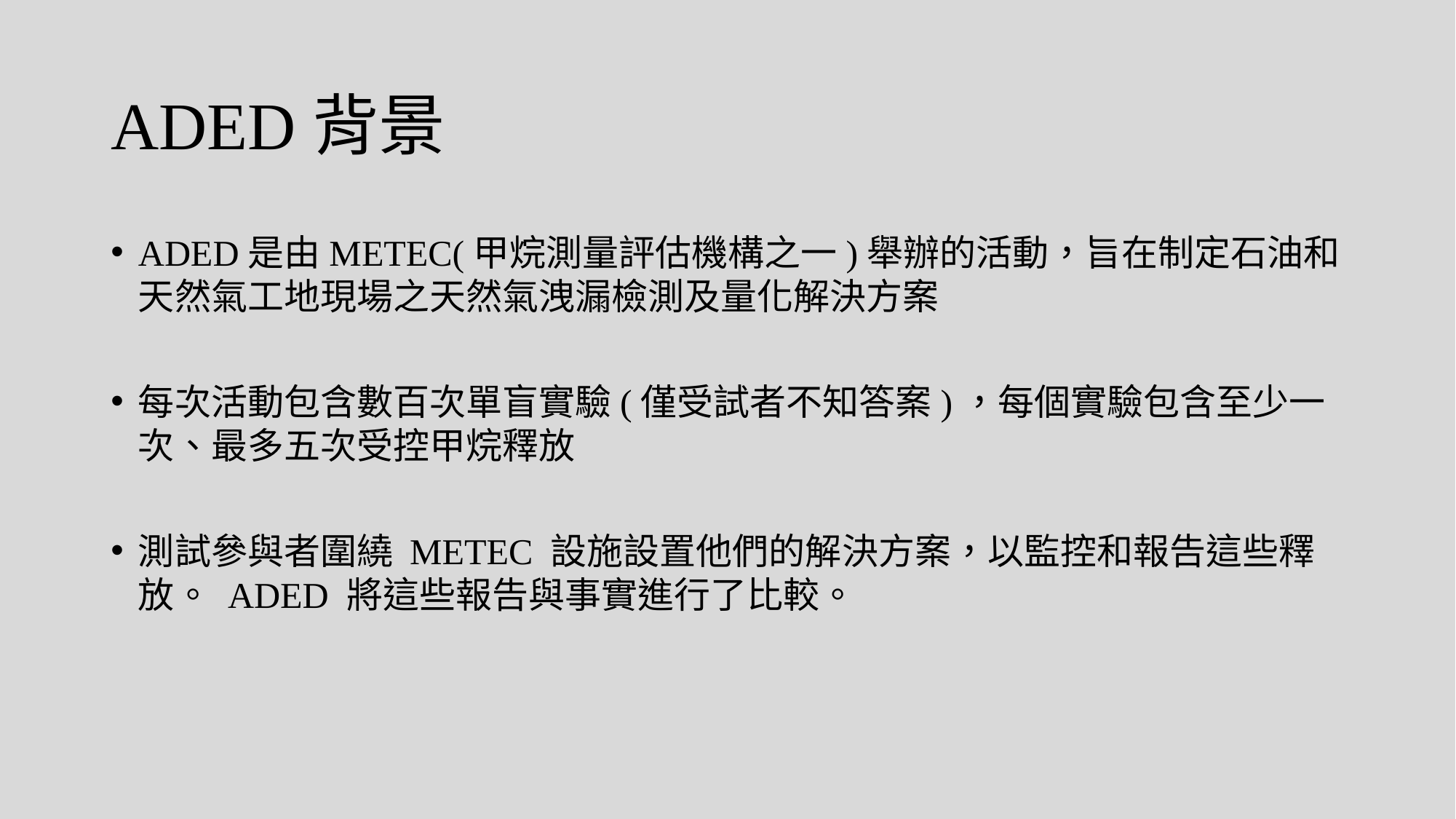

# ADED背景
ADED是由METEC(甲烷測量評估機構之一)舉辦的活動，旨在制定石油和天然氣工地現場之天然氣洩漏檢測及量化解決方案

每次活動包含數百次單盲實驗(僅受試者不知答案)，每個實驗包含至少⼀次、最多五次受控甲烷釋放

測試參與者圍繞 METEC 設施設置他們的解決方案，以監控和報告這些釋放。 ADED 將這些報告與事實進行了比較。